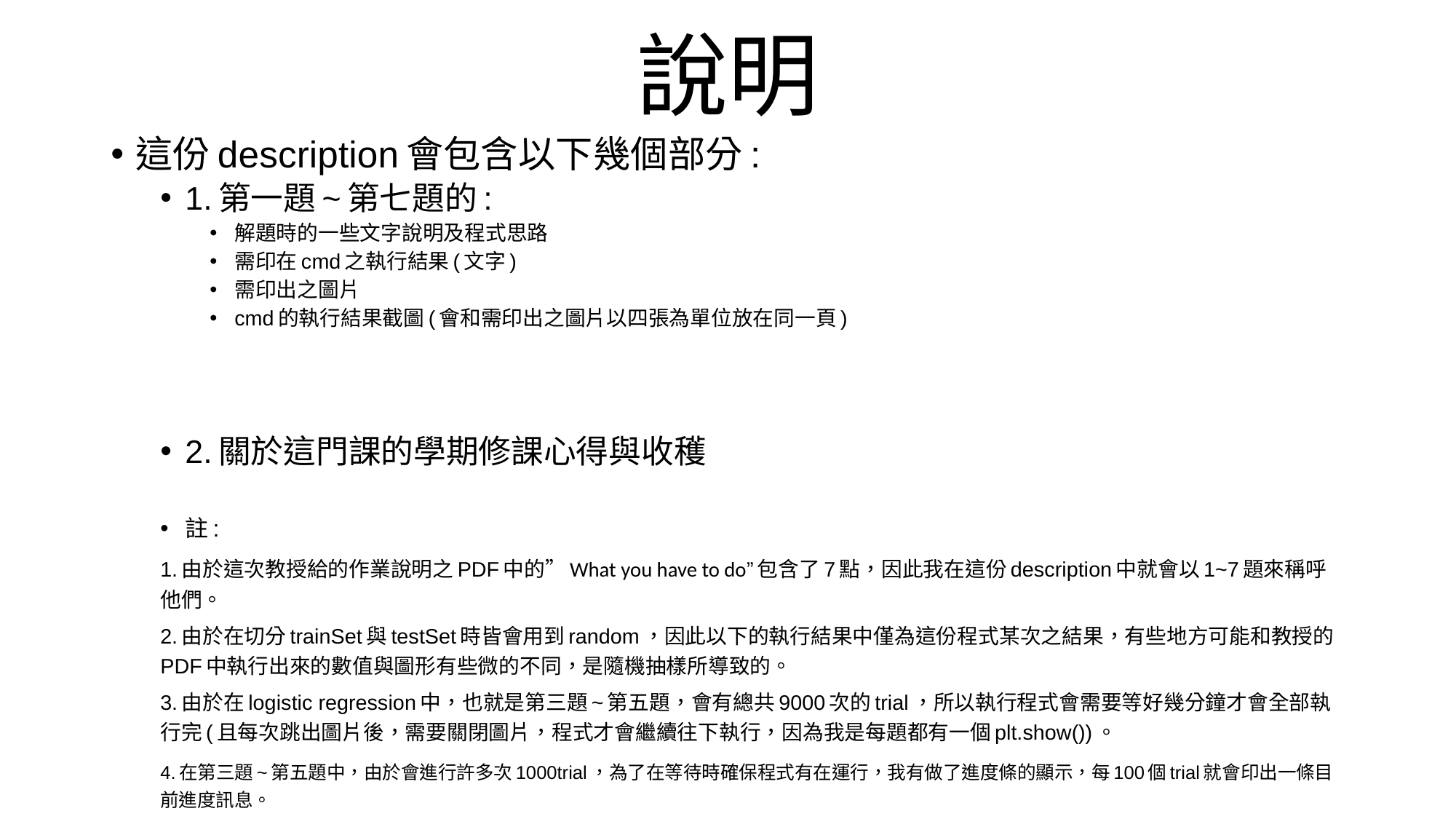

# 說明
這份description會包含以下幾個部分:
1.第一題~第七題的:
解題時的一些文字說明及程式思路
需印在cmd之執行結果(文字)
需印出之圖片
cmd的執行結果截圖(會和需印出之圖片以四張為單位放在同一頁)

2.關於這門課的學期修課心得與收穫

註:
	1.由於這次教授給的作業說明之PDF中的”What you have to do”包含了7點，因此我在這份description中就會以1~7題來稱呼他們。
	2.由於在切分trainSet與testSet時皆會用到random，因此以下的執行結果中僅為這份程式某次之結果，有些地方可能和教授的PDF中執行出來的數值與圖形有些微的不同，是隨機抽樣所導致的。
	3.由於在logistic regression中，也就是第三題~第五題，會有總共9000次的trial，所以執行程式會需要等好幾分鐘才會全部執行完(且每次跳出圖片後，需要關閉圖片，程式才會繼續往下執行，因為我是每題都有一個plt.show())。
	4.在第三題~第五題中，由於會進行許多次1000trial，為了在等待時確保程式有在運行，我有做了進度條的顯示，每100個trial就會印出一條目前進度訊息。